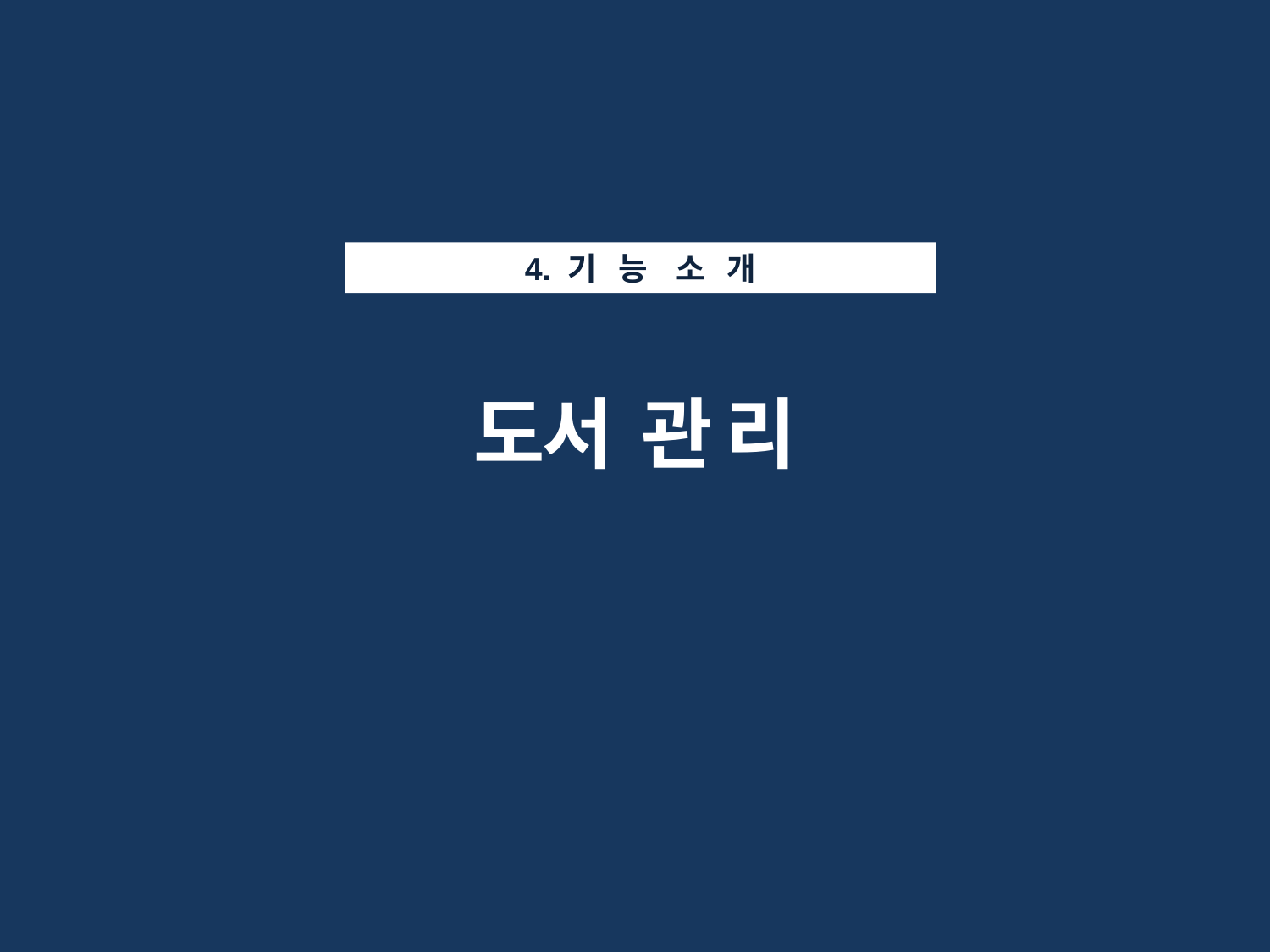

4. 기   능    소   개
도서  관 리